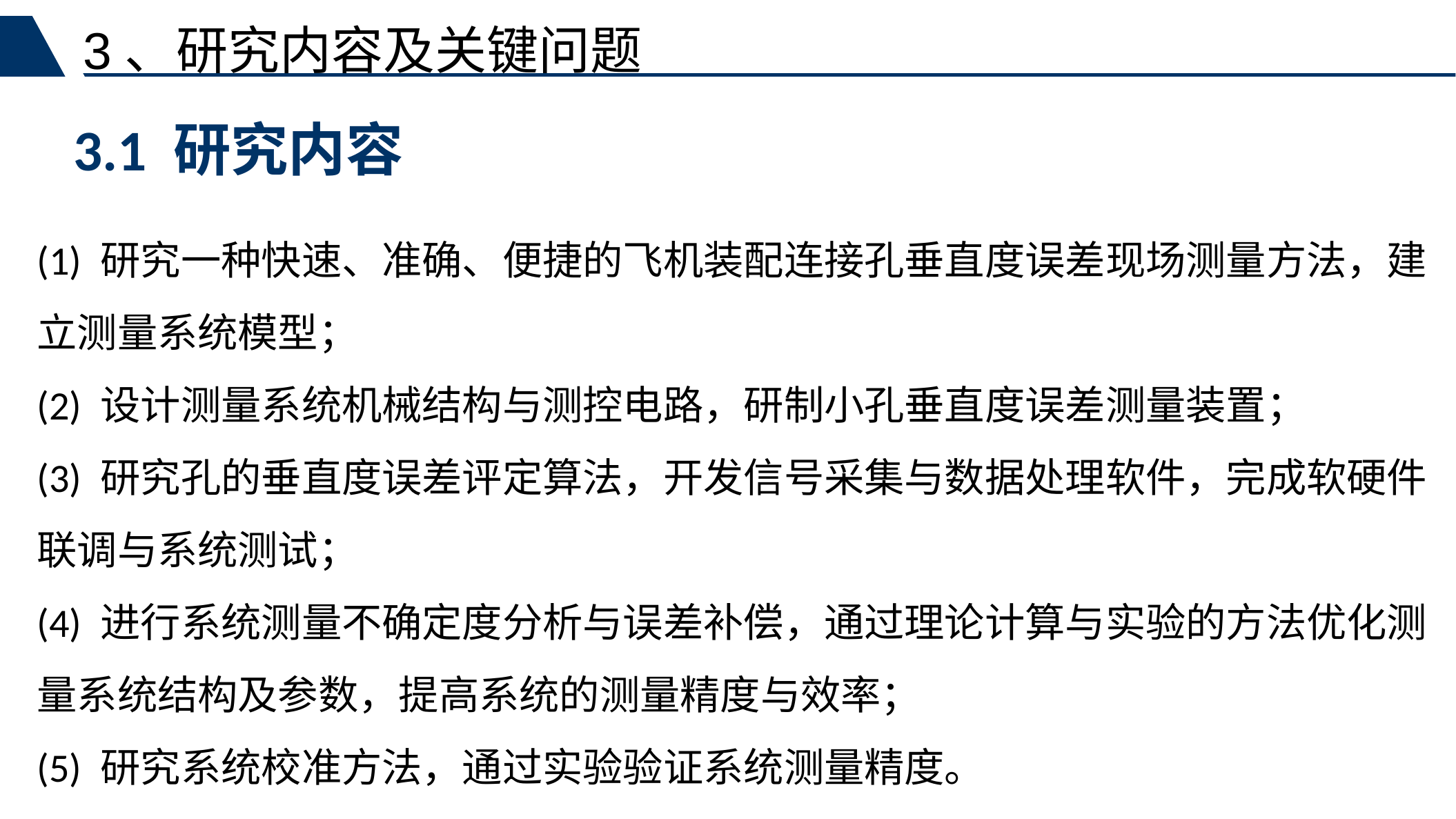

3、研究内容及关键问题

3.1 研究内容
(1) 研究一种快速、准确、便捷的飞机装配连接孔垂直度误差现场测量方法，建立测量系统模型；
(2) 设计测量系统机械结构与测控电路，研制小孔垂直度误差测量装置；
(3) 研究孔的垂直度误差评定算法，开发信号采集与数据处理软件，完成软硬件联调与系统测试；
(4) 进行系统测量不确定度分析与误差补偿，通过理论计算与实验的方法优化测量系统结构及参数，提高系统的测量精度与效率；
(5) 研究系统校准方法，通过实验验证系统测量精度。